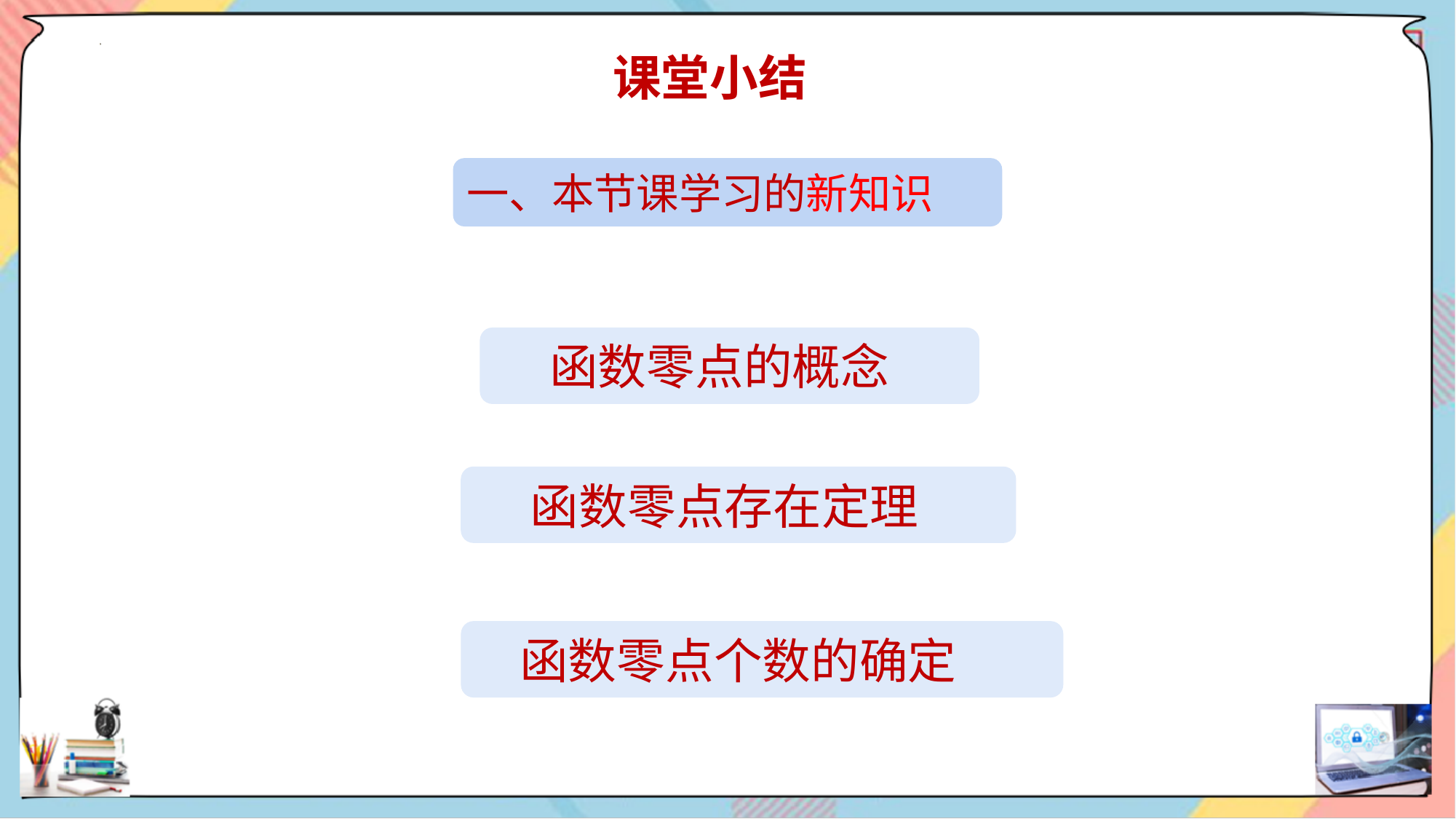

课堂小结
一、本节课学习的新知识
    函数零点的概念
    函数零点存在定理
   函数零点个数的确定